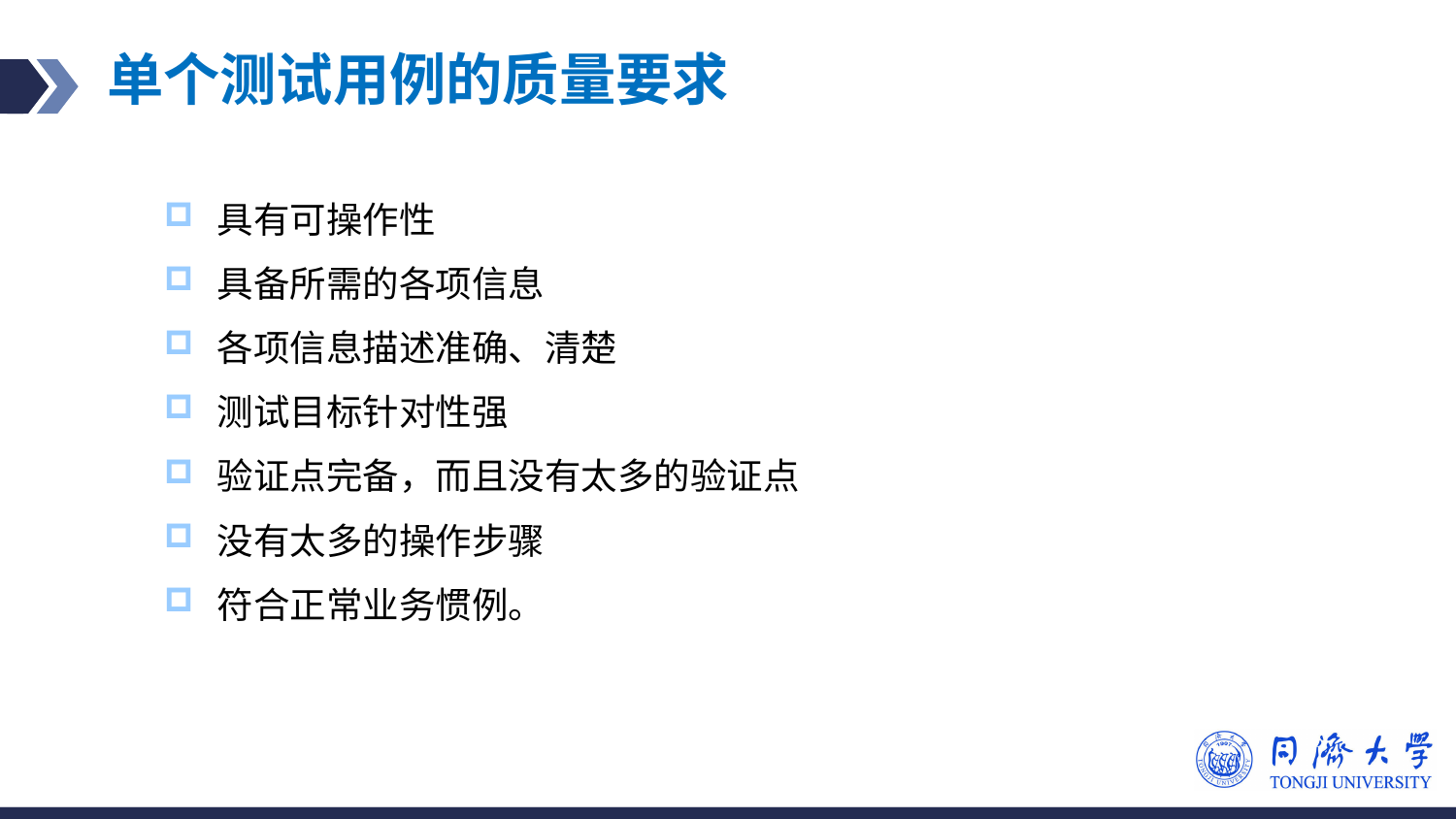

# 单个测试用例的质量要求
具有可操作性
具备所需的各项信息
各项信息描述准确、清楚
测试目标针对性强
验证点完备，而且没有太多的验证点
没有太多的操作步骤
符合正常业务惯例。